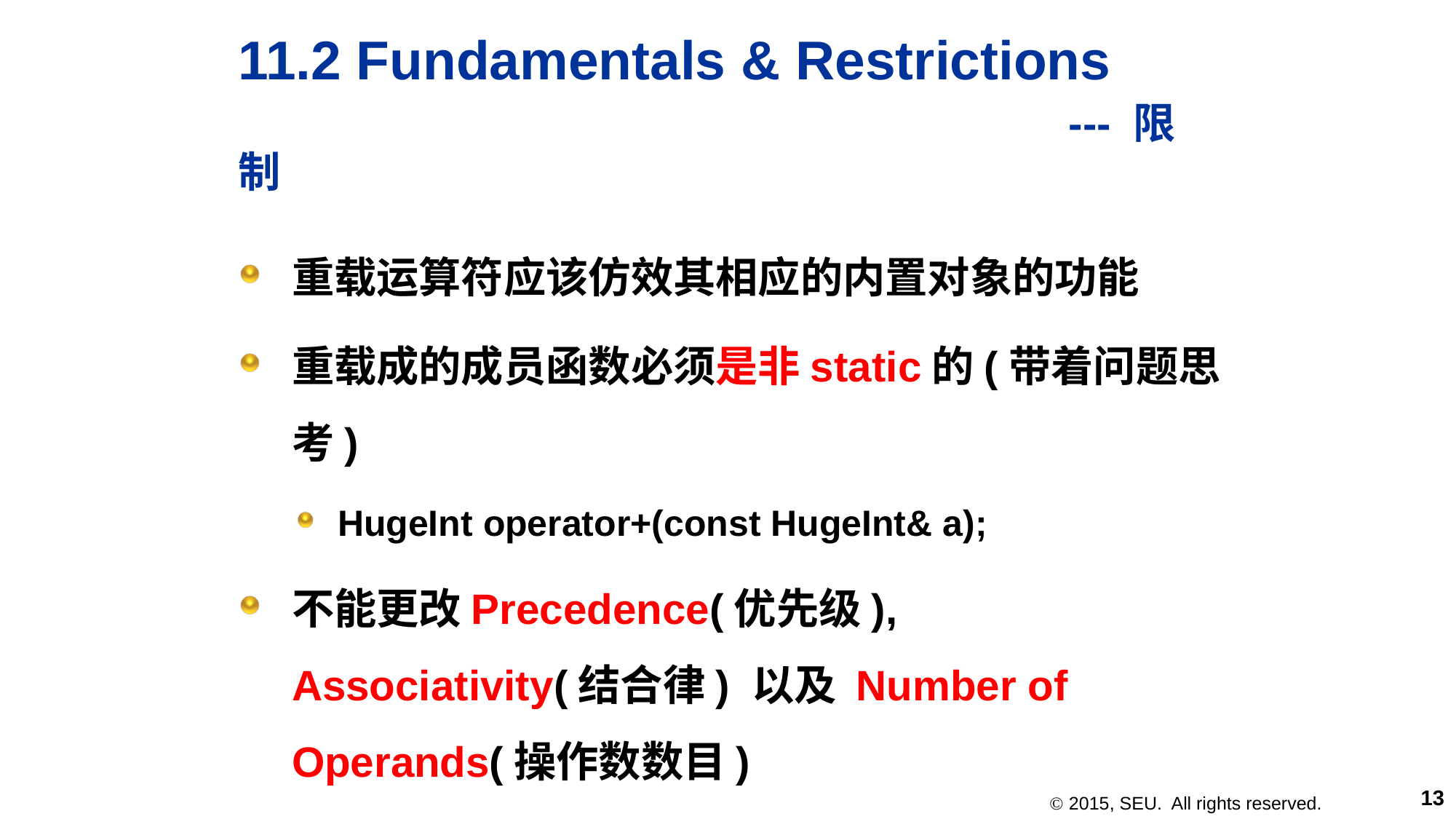

# 11.2 Fundamentals & Restrictions --- 限制
重载运算符应该仿效其相应的内置对象的功能
重载成的成员函数必须是非static的(带着问题思考)
HugeInt operator+(const HugeInt& a);
不能更改Precedence(优先级), Associativity(结合律) 以及 Number of Operands(操作数数目)
仅能重载现有运算符，不能创造新运算符